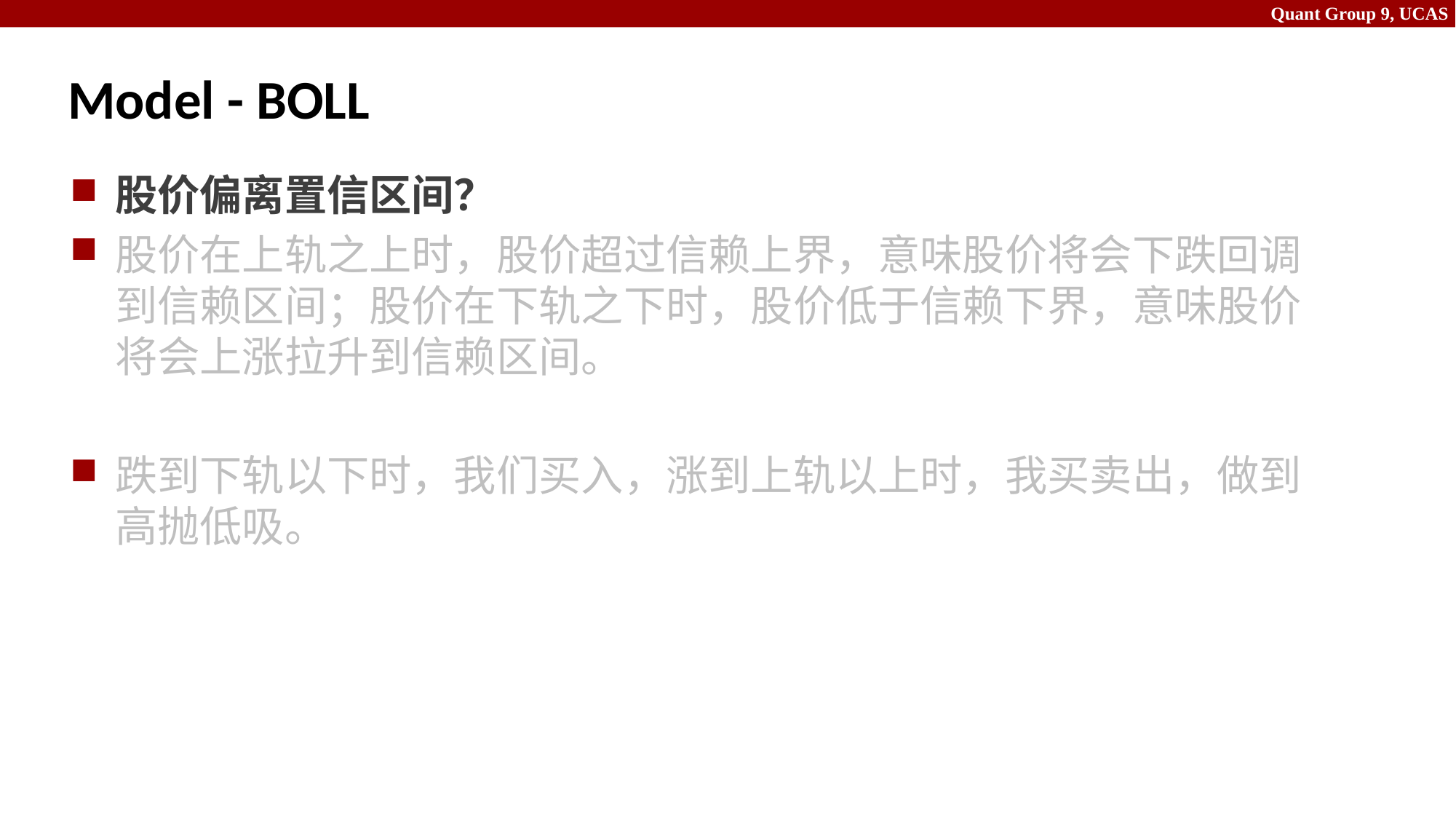

# Model - BOLL
股价偏离置信区间？
股价在上轨之上时，股价超过信赖上界，意味股价将会下跌回调到信赖区间；股价在下轨之下时，股价低于信赖下界，意味股价将会上涨拉升到信赖区间。

跌到下轨以下时，我们买入，涨到上轨以上时，我买卖出，做到高抛低吸。